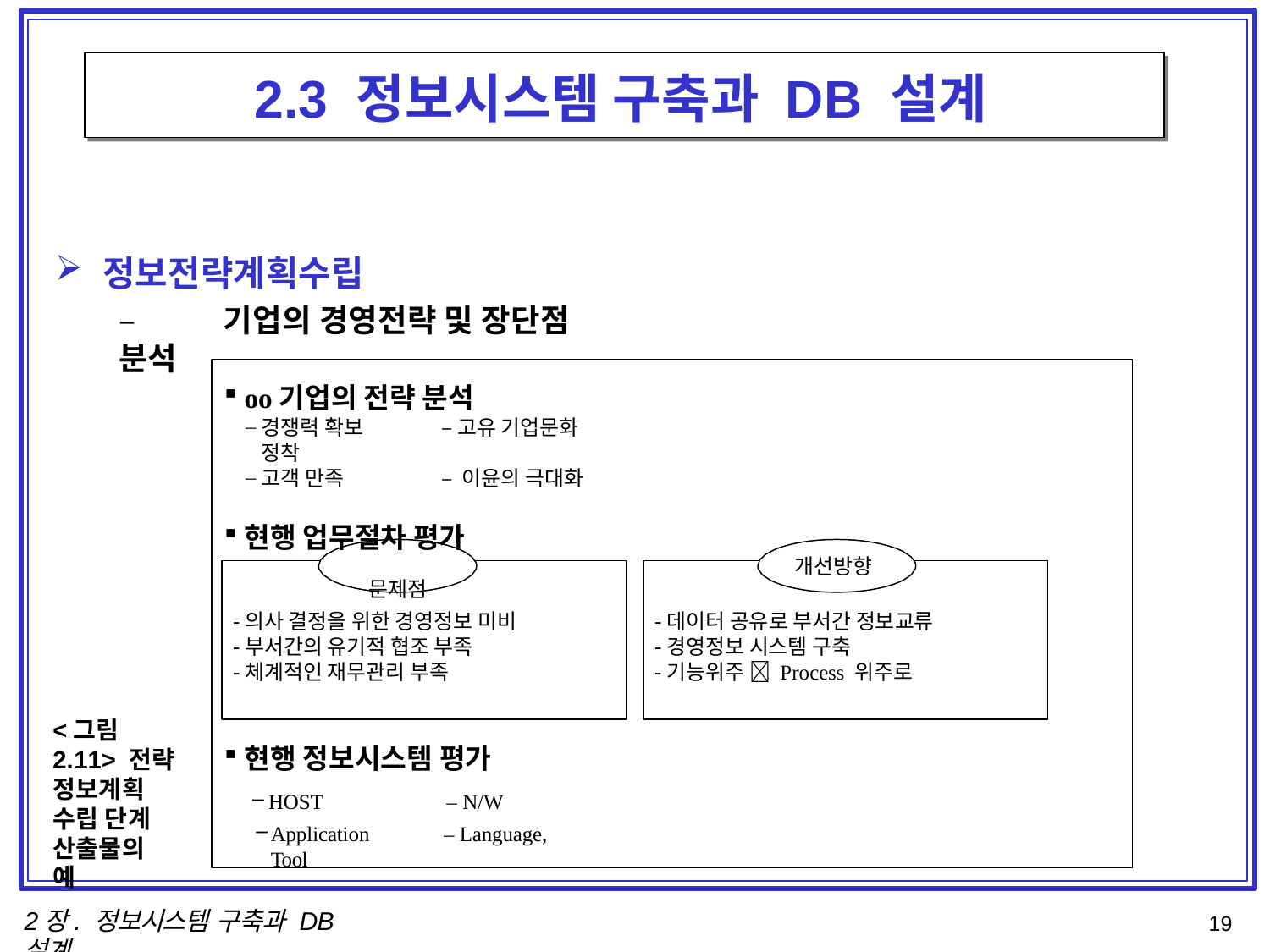

# 2.3 정보시스템 구축과 DB 설계
정보전략계획수립
–	기업의 경영전략 및 장단점 분석

oo기업의 전략 분석
경쟁력 확보	– 고유 기업문화 정착
고객 만족	–  이윤의 극대화

현행 업무절차 평가
문제점

개선방향

의사 결정을 위한 경영정보 미비
부서간의 유기적 협조 부족
체계적인 재무관리 부족
데이터 공유로 부서간 정보교류
경영정보 시스템 구축
기능위주 ⇒ Process 위주로
<그림  2.11> 전략
정보계획  수립 단계  산출물의  예
현행 정보시스템 평가
HOST	– N/W
Application	– Language, Tool
2장. 정보시스템 구축과 DB설계
19